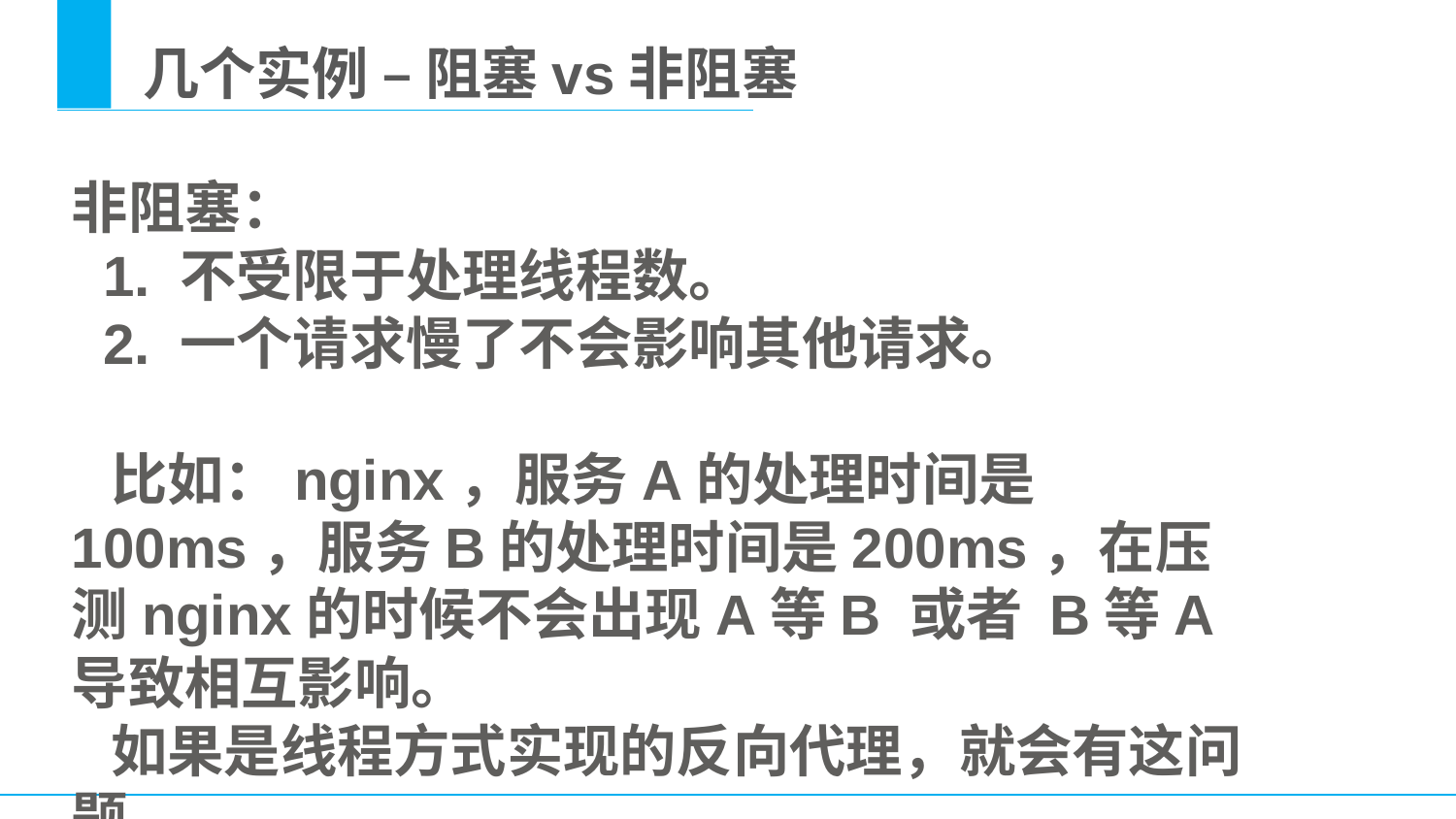

几个实例 – 阻塞vs非阻塞
非阻塞：
  1. 不受限于处理线程数。
  2. 一个请求慢了不会影响其他请求。
  比如：nginx，服务A的处理时间是100ms，服务B的处理时间是200ms，在压测nginx的时候不会出现A等B 或者 B等A导致相互影响。
  如果是线程方式实现的反向代理，就会有这问题。